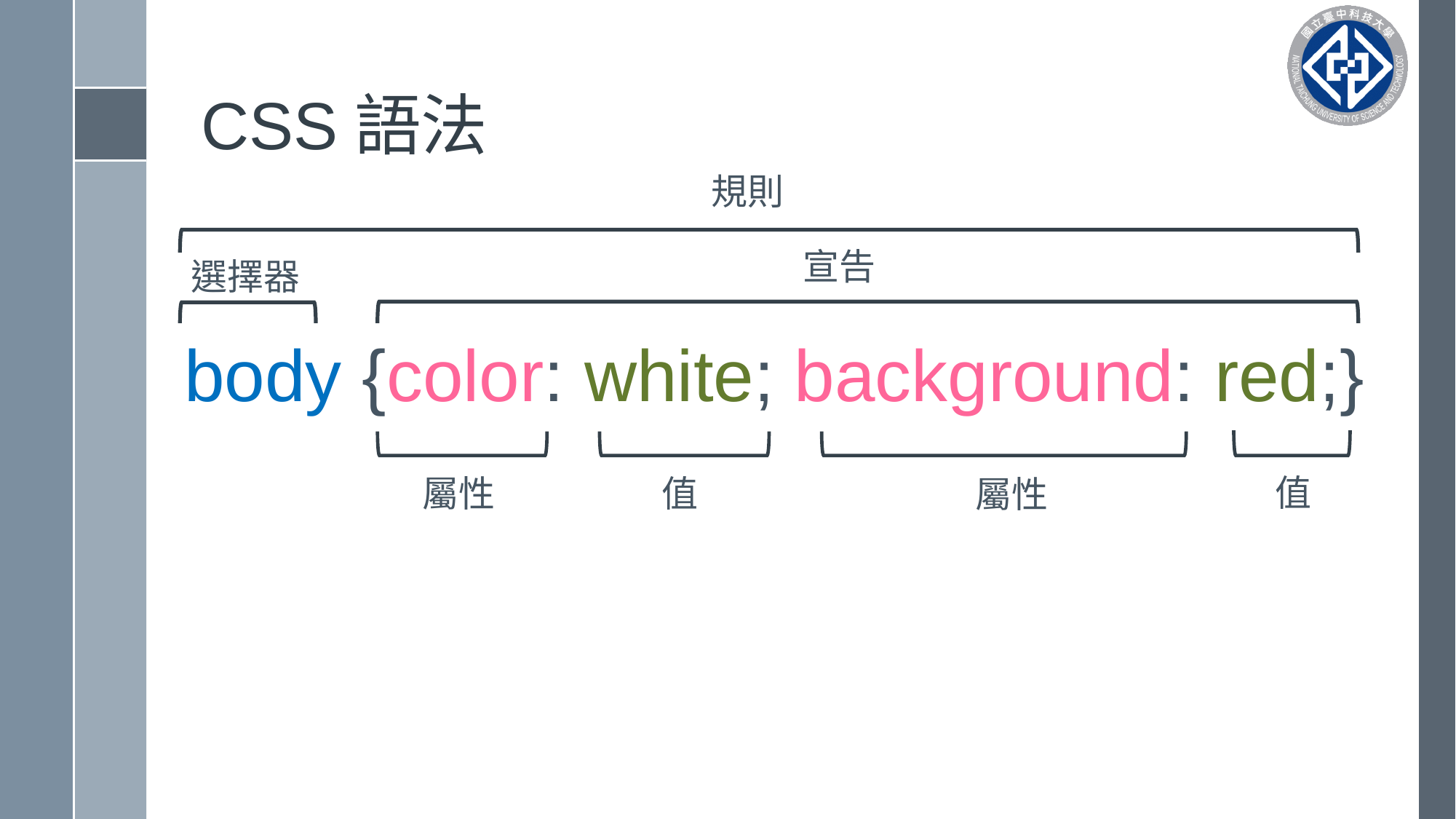

# CSS語法
規則
宣告

選擇器

body {color: white; background: red;}

值
屬性
值
屬性